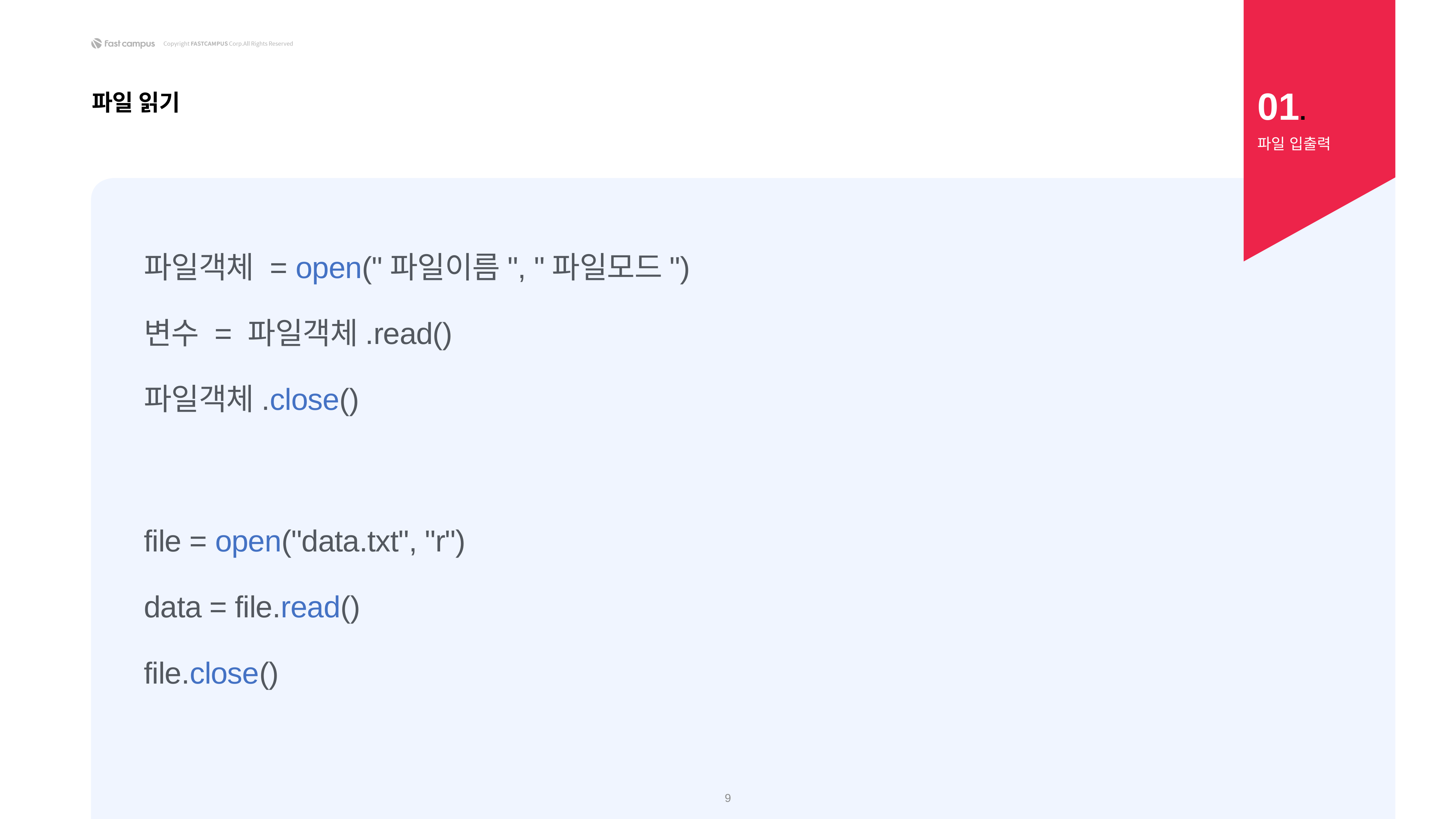

01.
파일 읽기
파일 입출력
파일객체 = open("파일이름", "파일모드")
변수 = 파일객체.read()
파일객체.close()
file = open("data.txt", "r")
data = file.read()
file.close()
9